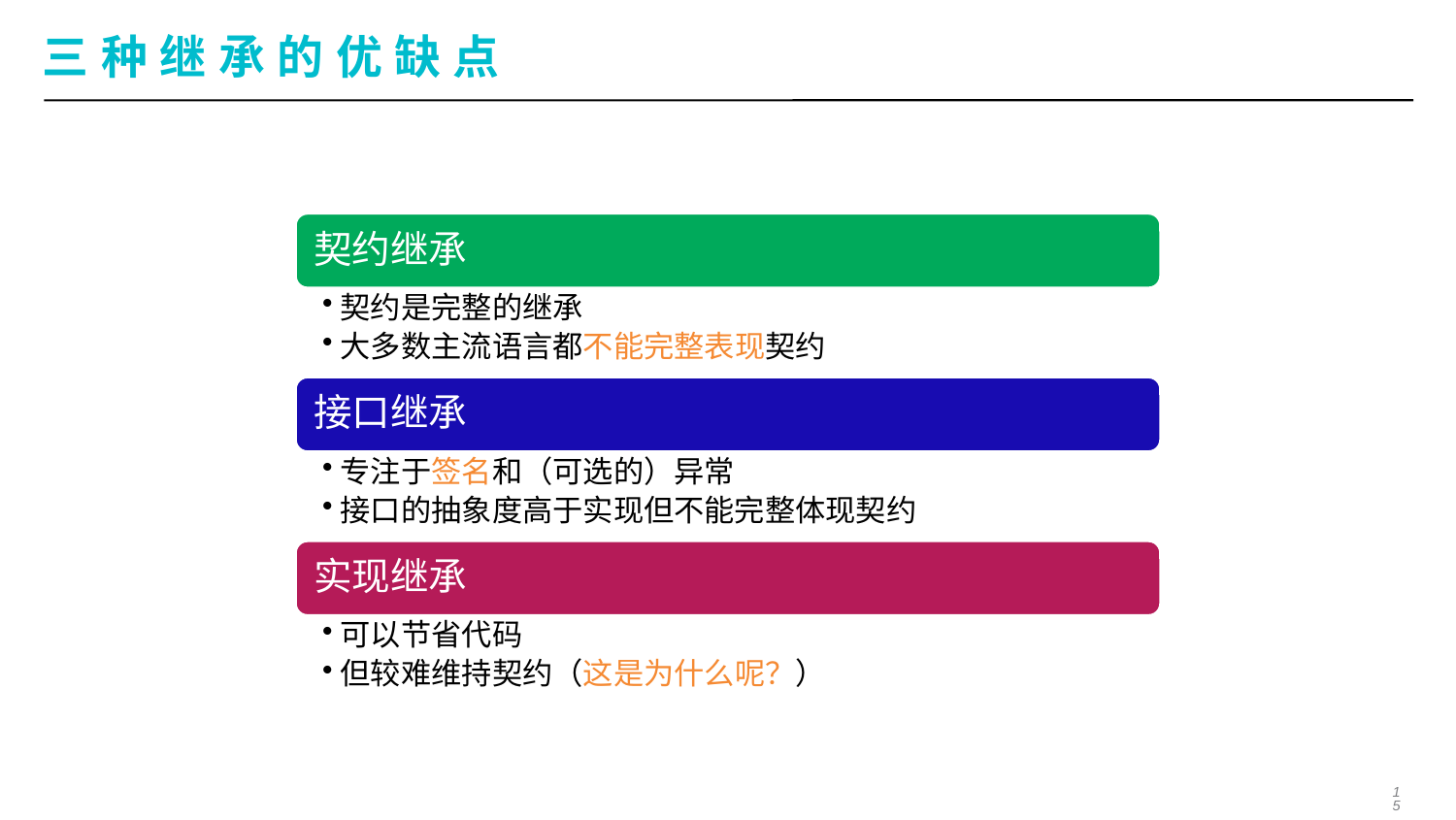

# 三种继承的优缺点
契约继承
契约是完整的继承
大多数主流语言都不能完整表现契约
接口继承
专注于签名和（可选的）异常
接口的抽象度高于实现但不能完整体现契约
实现继承
可以节省代码
但较难维持契约（这是为什么呢？）
15